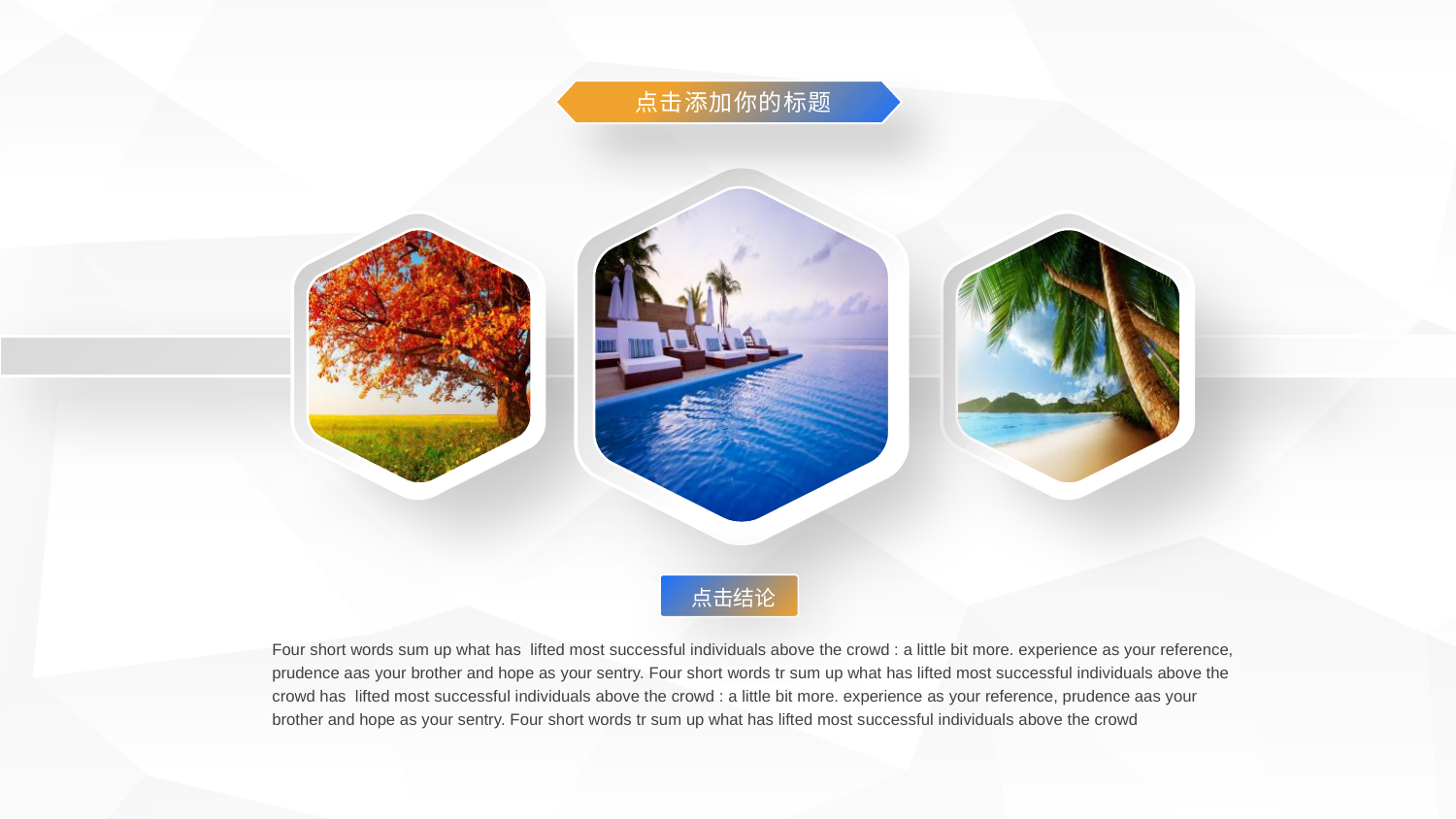

点击添加你的标题

点击结论

Four short words sum up what has  lifted most successful individuals above the crowd : a little bit more. experience as your reference, prudence aas your brother and hope as your sentry. Four short words tr sum up what has lifted most successful individuals above the crowd has  lifted most successful individuals above the crowd : a little bit more. experience as your reference, prudence aas your brother and hope as your sentry. Four short words tr sum up what has lifted most successful individuals above the crowd